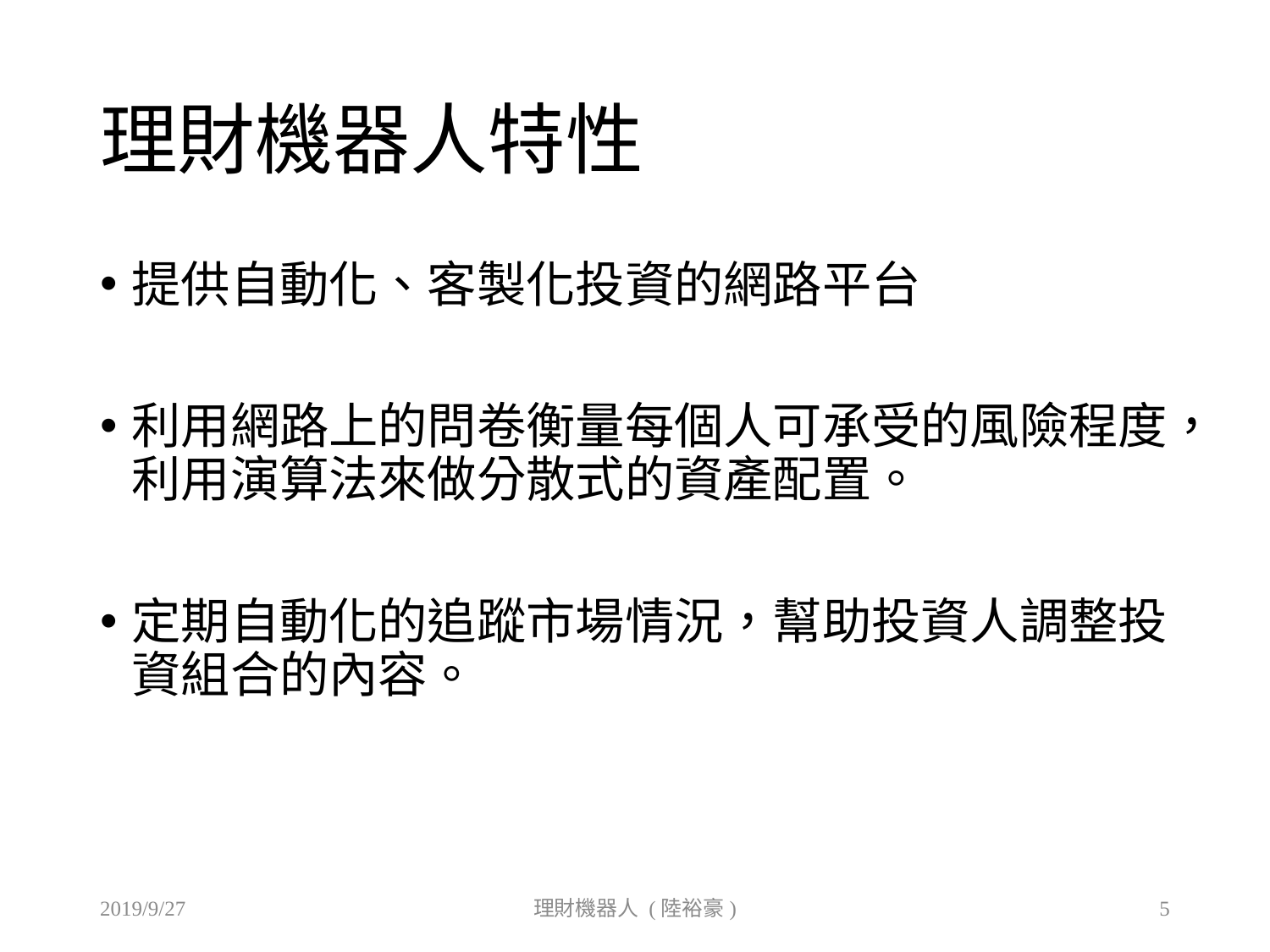

# 理財機器人特性
提供自動化、客製化投資的網路平台

利用網路上的問卷衡量每個人可承受的風險程度，利用演算法來做分散式的資產配置。

定期自動化的追蹤市場情況，幫助投資人調整投資組合的內容。

2019/9/27
理財機器人 (陸裕豪)
5